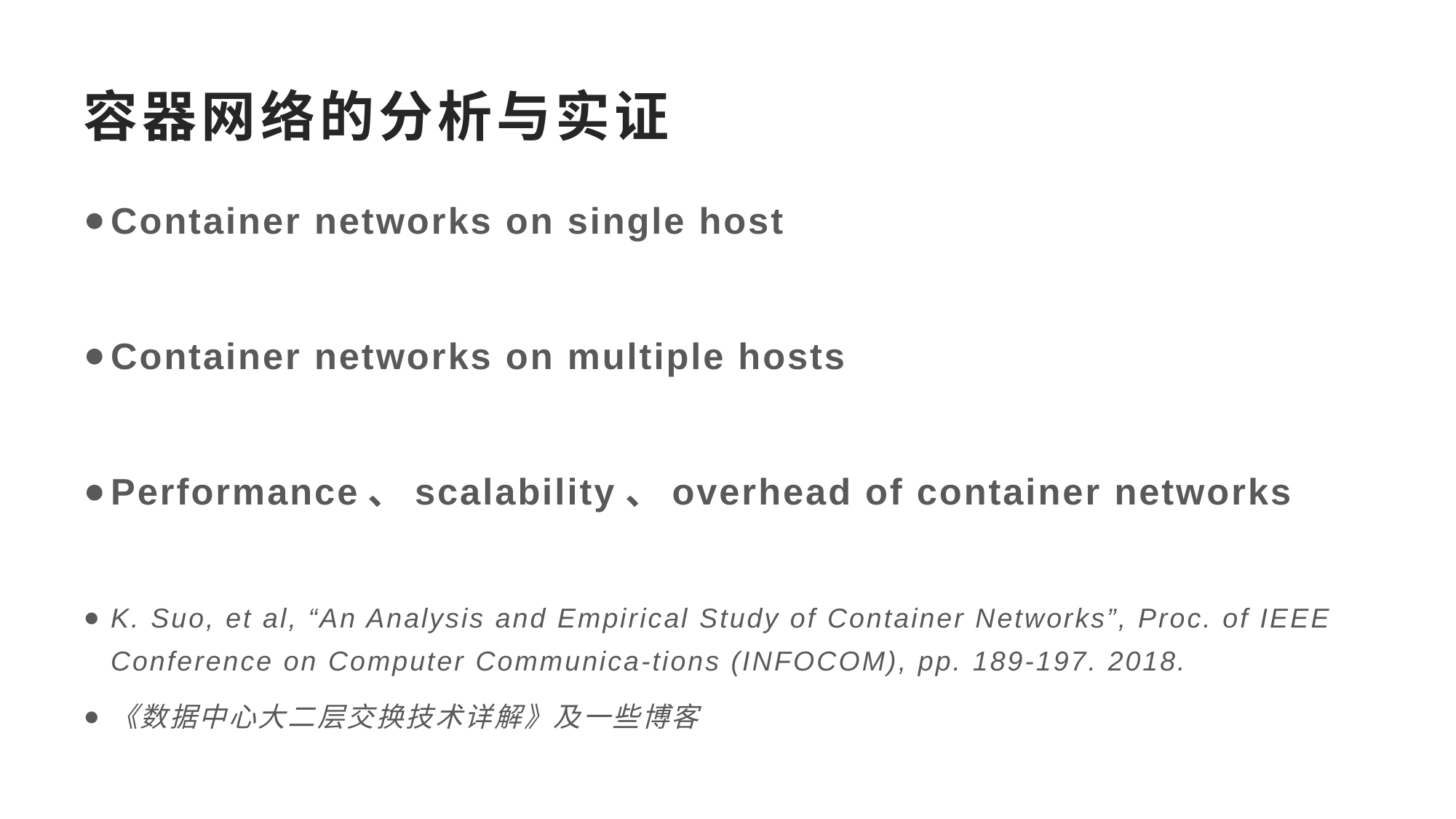

# 容器网络的分析与实证
Container networks on single host

Container networks on multiple hosts

Performance、scalability、overhead of container networks

K. Suo, et al, “An Analysis and Empirical Study of Container Networks”, Proc. of IEEE Conference on Computer Communica-tions (INFOCOM), pp. 189-197. 2018.
《数据中心大二层交换技术详解》及一些博客